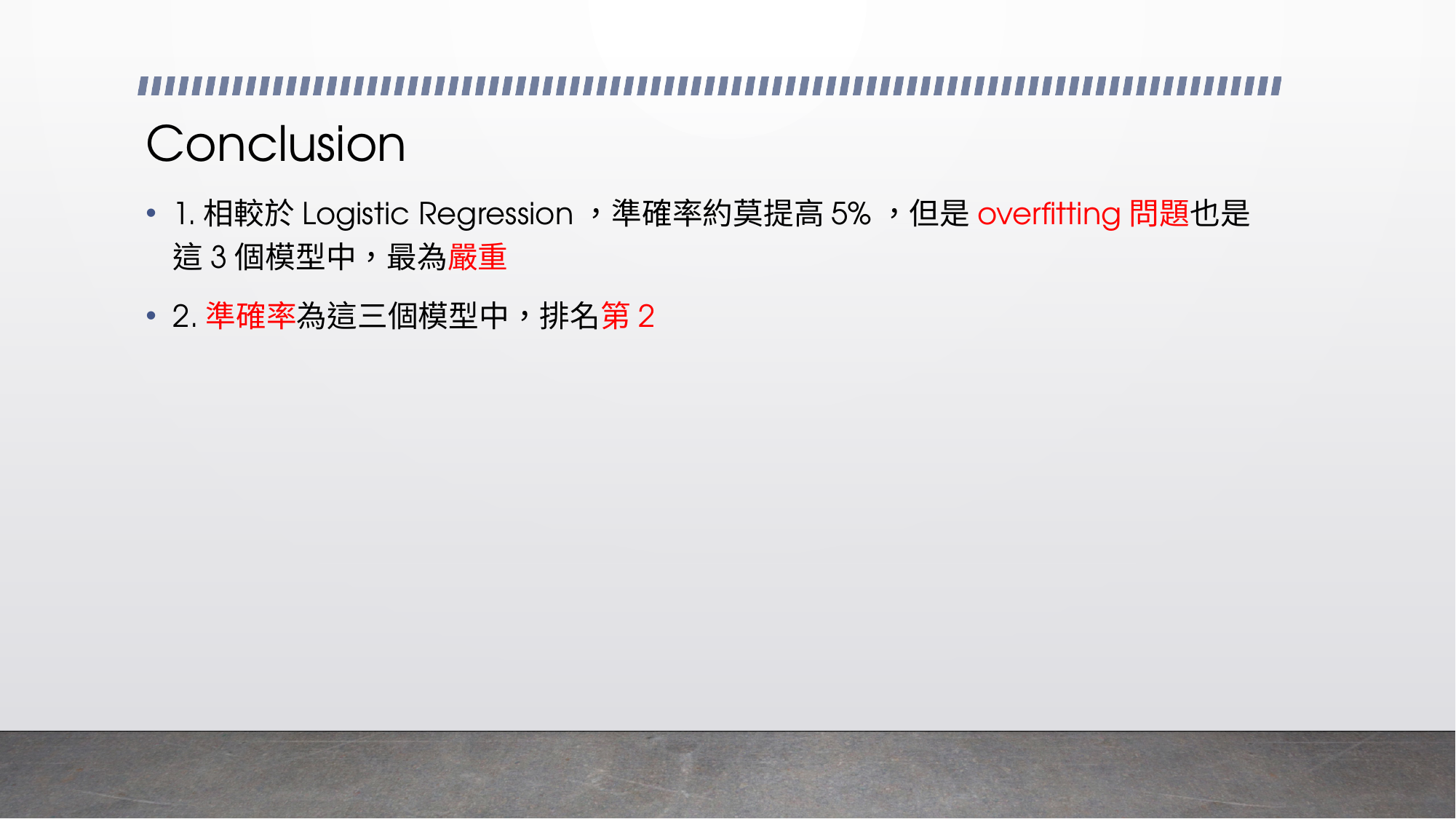

# Conclusion
1.相較於Logistic Regression，準確率約莫提高5%，但是overfitting問題也是這3個模型中，最為嚴重
2.準確率為這三個模型中，排名第2